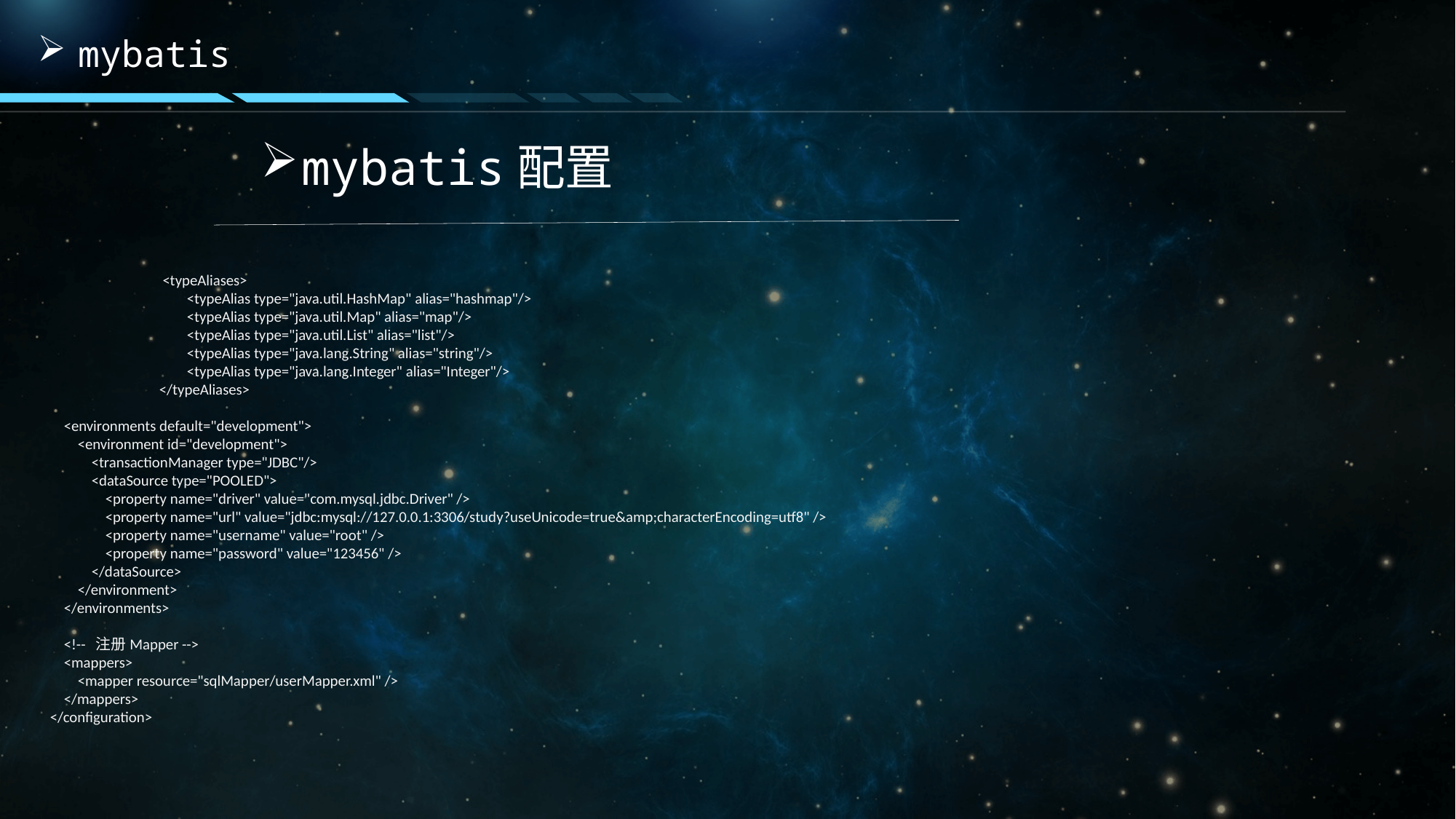

mybatis

mybatis配置

	 <typeAliases>
	        <typeAlias type="java.util.HashMap" alias="hashmap"/>
	        <typeAlias type="java.util.Map" alias="map"/>
	        <typeAlias type="java.util.List" alias="list"/>
	        <typeAlias type="java.lang.String" alias="string"/>
	        <typeAlias type="java.lang.Integer" alias="Integer"/>
	</typeAliases>

    <environments default="development">
        <environment id="development">
            <transactionManager type="JDBC"/>
            <dataSource type="POOLED">
                <property name="driver" value="com.mysql.jdbc.Driver" />
                <property name="url" value="jdbc:mysql://127.0.0.1:3306/study?useUnicode=true&amp;characterEncoding=utf8" />
                <property name="username" value="root" />
                <property name="password" value="123456" />
            </dataSource>
        </environment>
    </environments>

    <!--  注册Mapper -->
    <mappers>
        <mapper resource="sqlMapper/userMapper.xml" />
    </mappers>
</configuration>